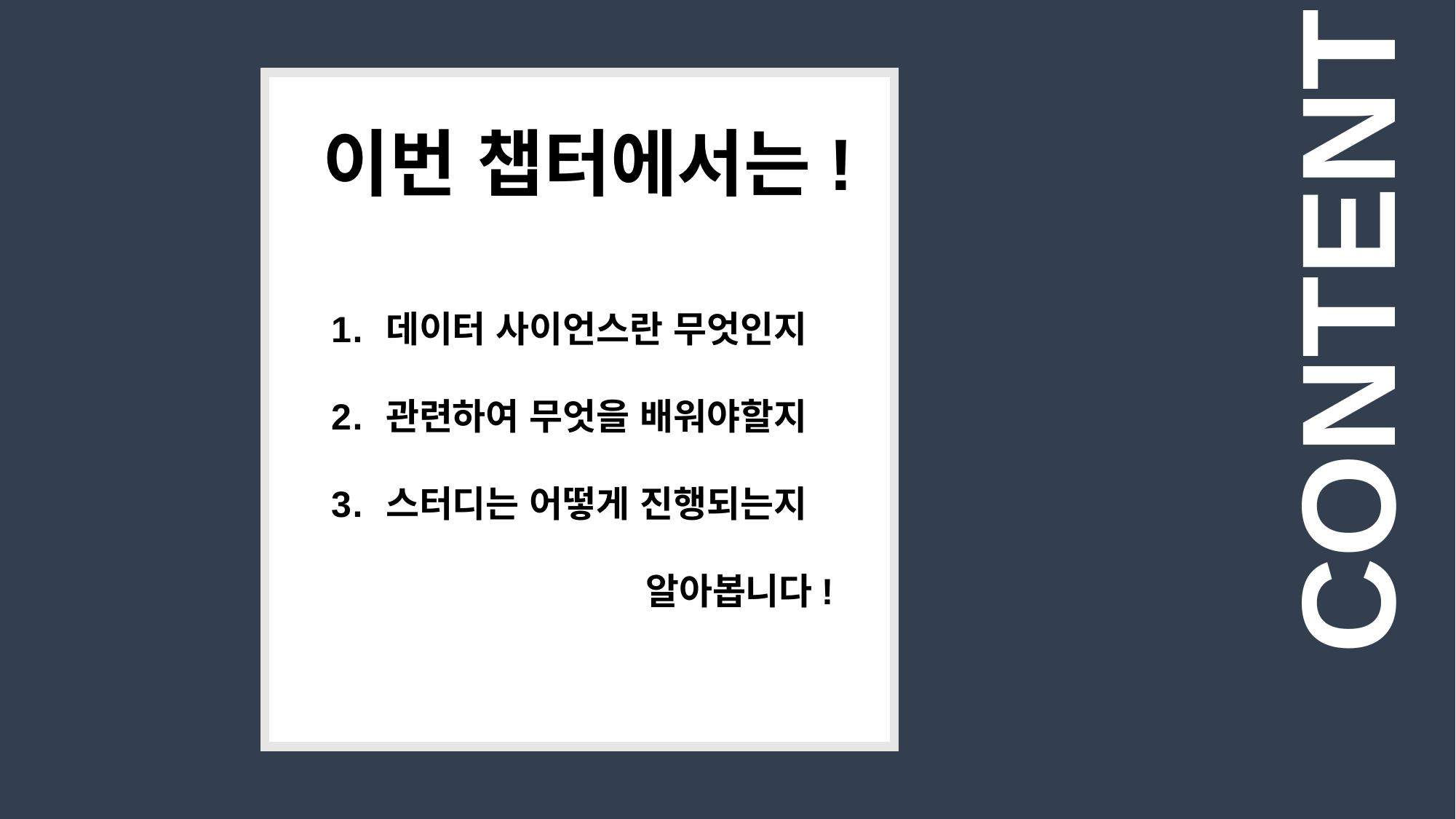

이번 챕터에서는!
CONTENT
데이터 사이언스란 무엇인지

관련하여 무엇을 배워야할지

스터디는 어떻게 진행되는지

                              알아봅니다!